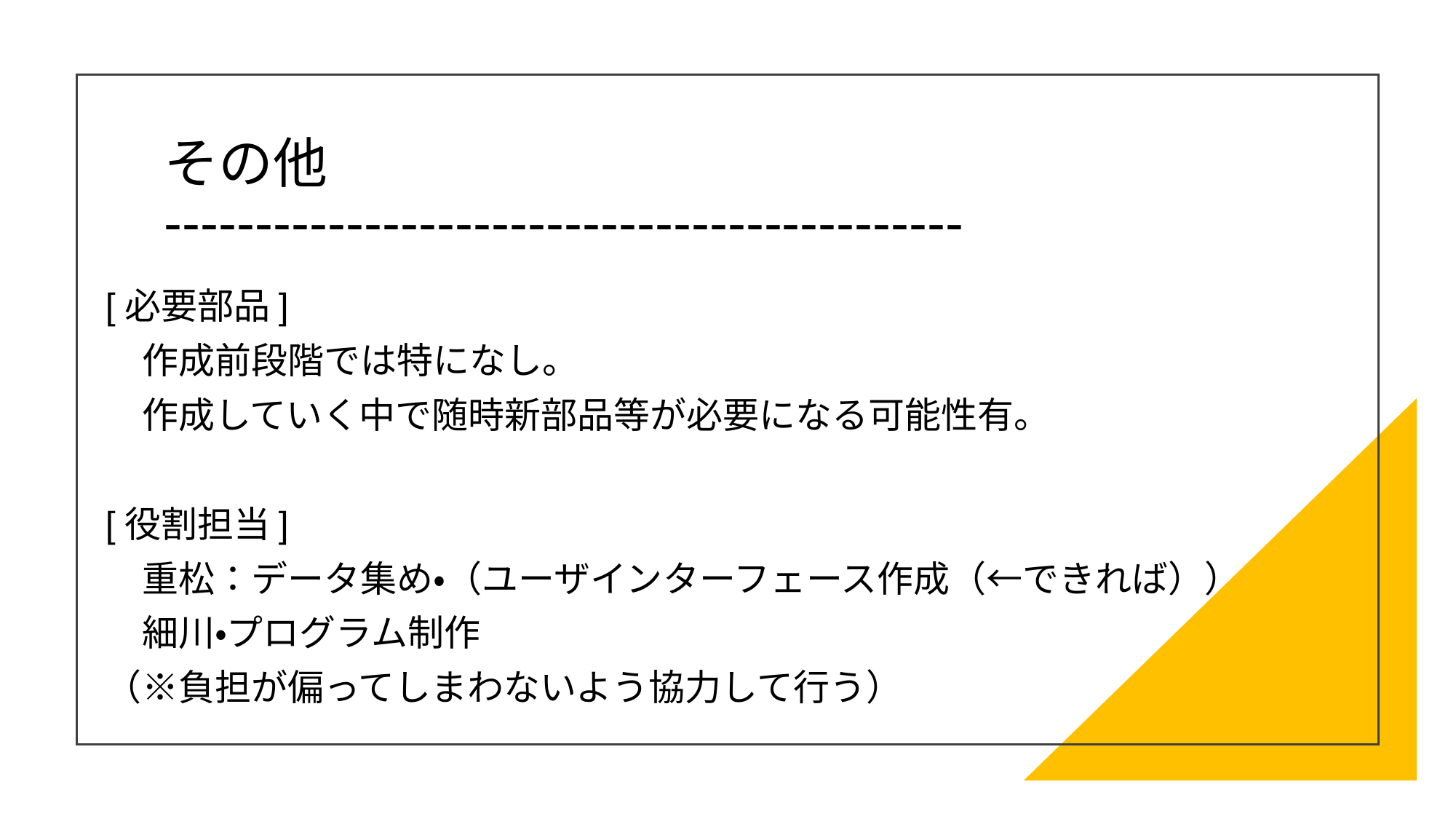

# その他 --------------------------------------------
[必要部品]
　作成前段階では特になし。
　作成していく中で随時新部品等が必要になる可能性有。

[役割担当]
　重松：データ集め・（ユーザインターフェース作成（←できれば））
　細川・プログラム制作
（※負担が偏ってしまわないよう協力して行う）